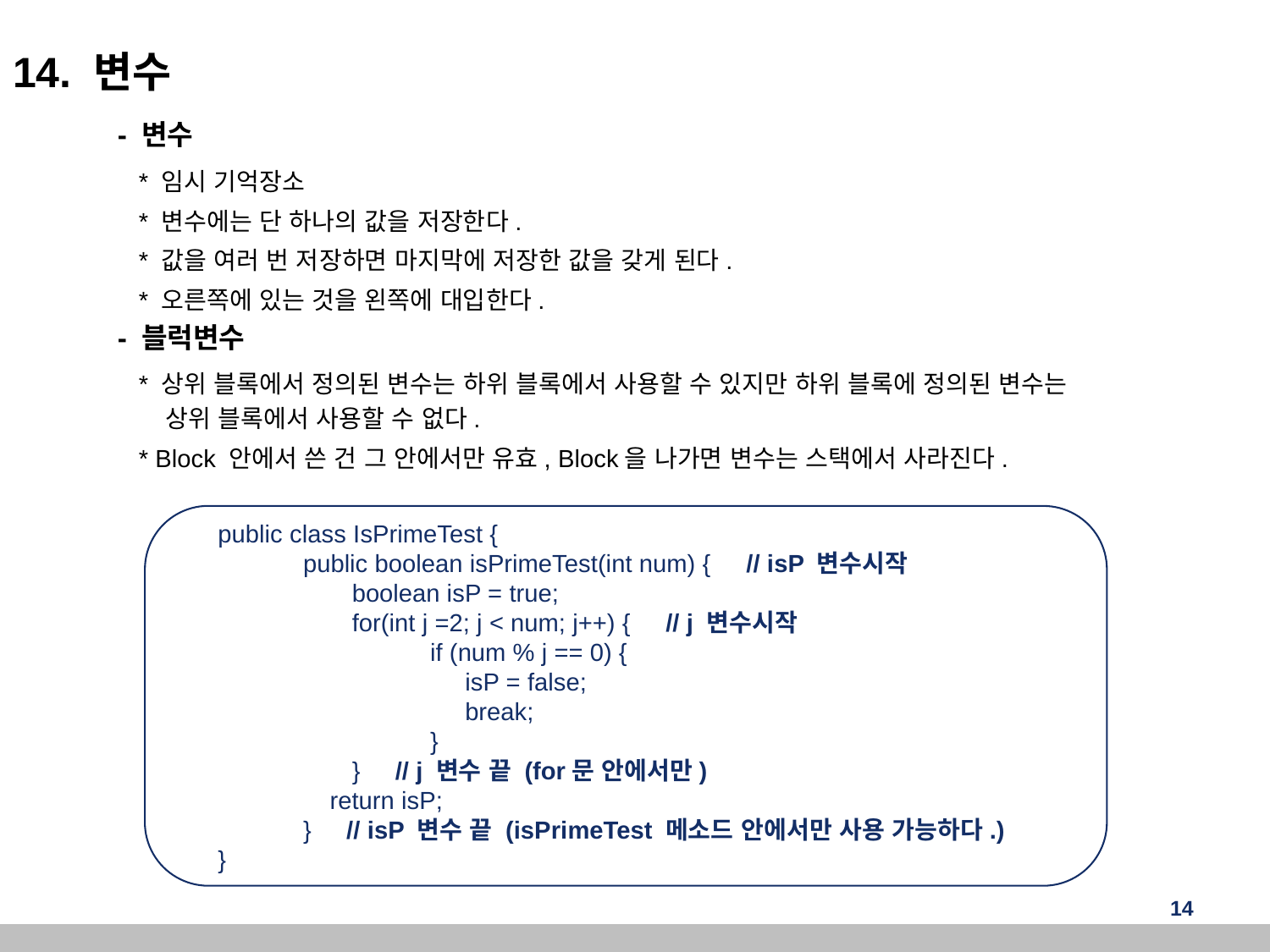

14. 변수
- 변수

   * 임시 기억장소

   * 변수에는 단 하나의 값을 저장한다.

   * 값을 여러 번 저장하면 마지막에 저장한 값을 갖게 된다.

   * 오른쪽에 있는 것을 왼쪽에 대입한다.
- 블럭변수

   * 상위 블록에서 정의된 변수는 하위 블록에서 사용할 수 있지만 하위 블록에 정의된 변수는
      상위 블록에서 사용할 수 없다.

   * Block 안에서 쓴 건 그 안에서만 유효, Block을 나가면 변수는 스택에서 사라진다.
      public class IsPrimeTest {
	public boolean isPrimeTest(int num) {     // isP 변수시작
	       boolean isP = true;
	       for(int j =2; j < num; j++) {     // j 변수시작
		if (num % j == 0) {
		     isP = false;
		     break;
		}
	       }     // j 변수 끝 (for문 안에서만)
                      return isP;
	}     // isP 변수 끝 (isPrimeTest 메소드 안에서만 사용 가능하다.)
      }
14